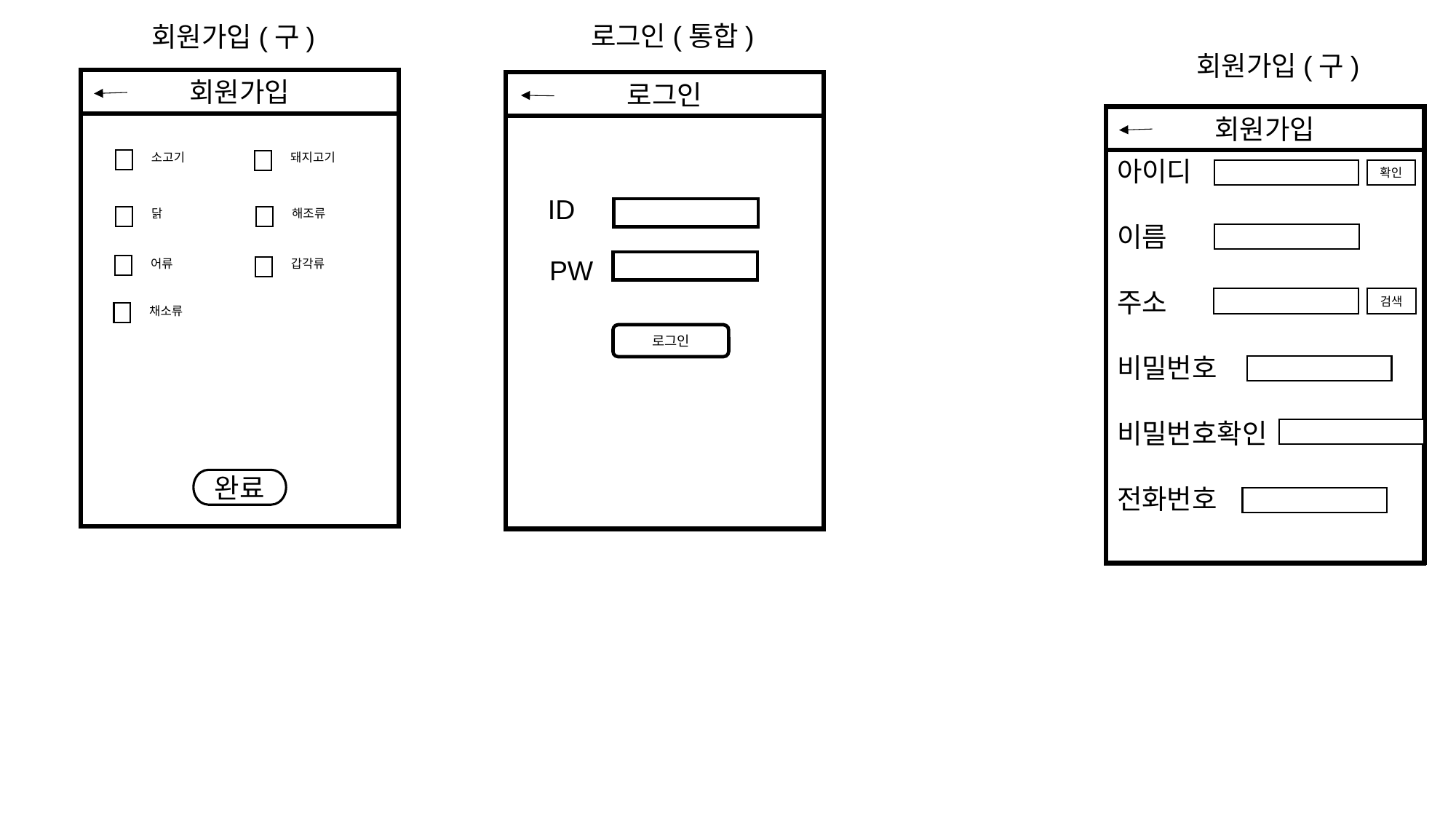

로그인(통합)
회원가입(구)
회원가입(구)
회원가입

로그인

회원가입
아이디

이름

주소

비밀번호

비밀번호확인

전화번호
소고기
돼지고기

확인
ID

해조류
닭

PW
갑각류
어류

검색
채소류

로그인

완료